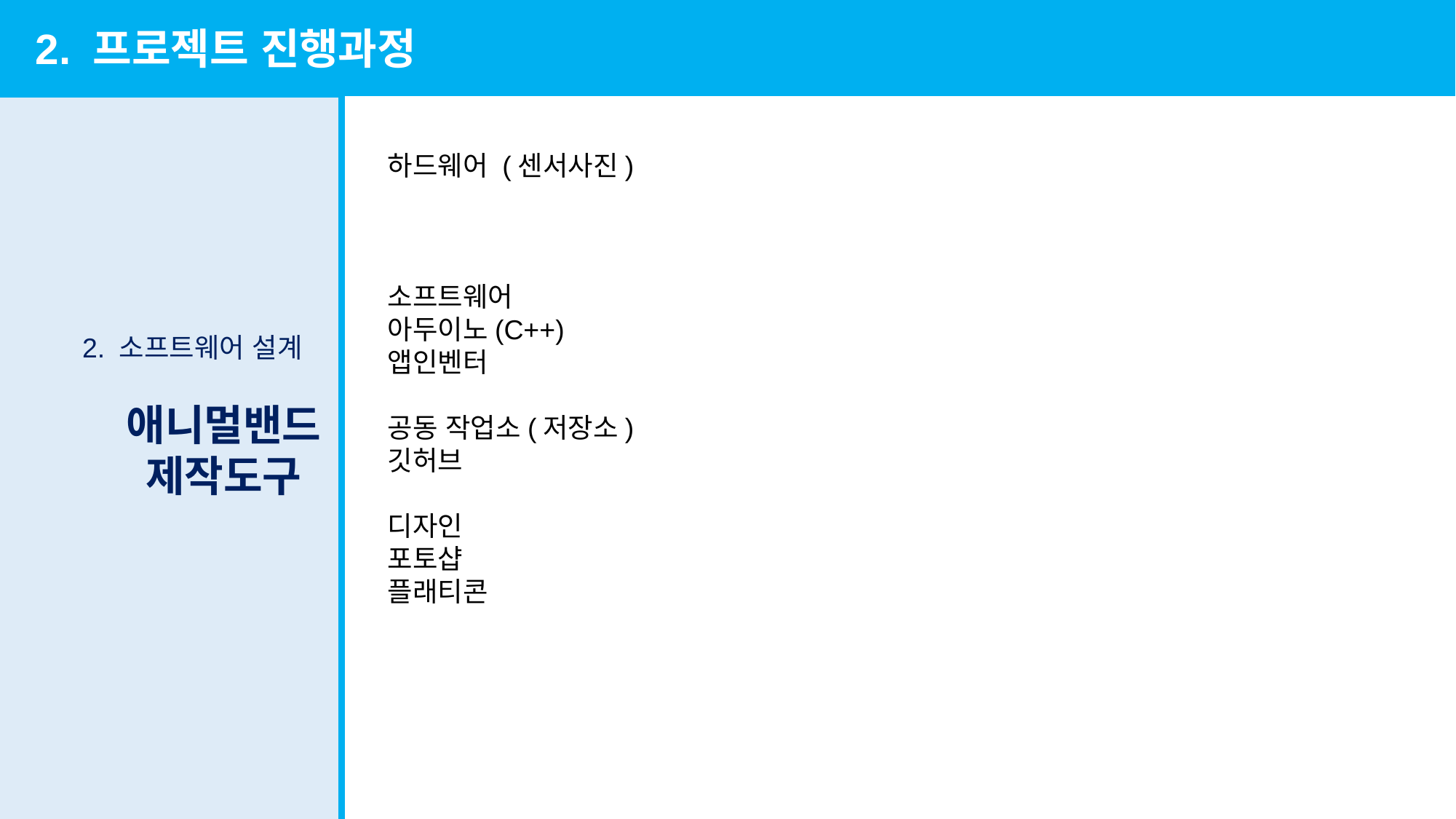

2. 프로젝트 진행과정

하드웨어 (센서사진)

소프트웨어
아두이노(C++)
앱인벤터

공동 작업소(저장소)
깃허브

디자인
포토샵
플래티콘
2. 소프트웨어 설계
애니멀밴드
제작도구